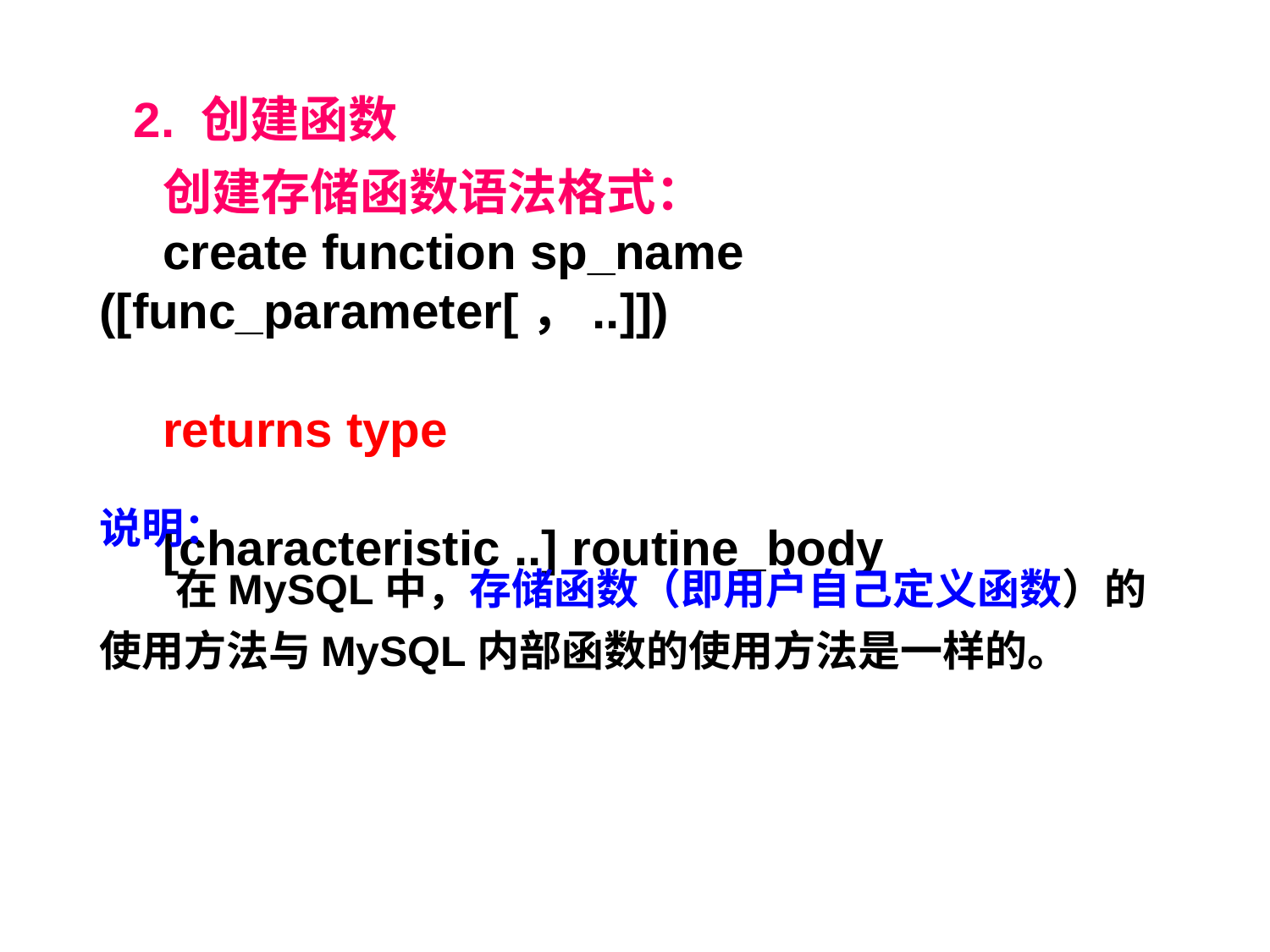

2. 创建函数
创建存储函数语法格式：
create function sp_name ([func_parameter[，..]])
returns type
[characteristic ..] routine_body
说明：
       在MySQL中，存储函数（即用户自己定义函数）的使用方法与MySQL内部函数的使用方法是一样的。